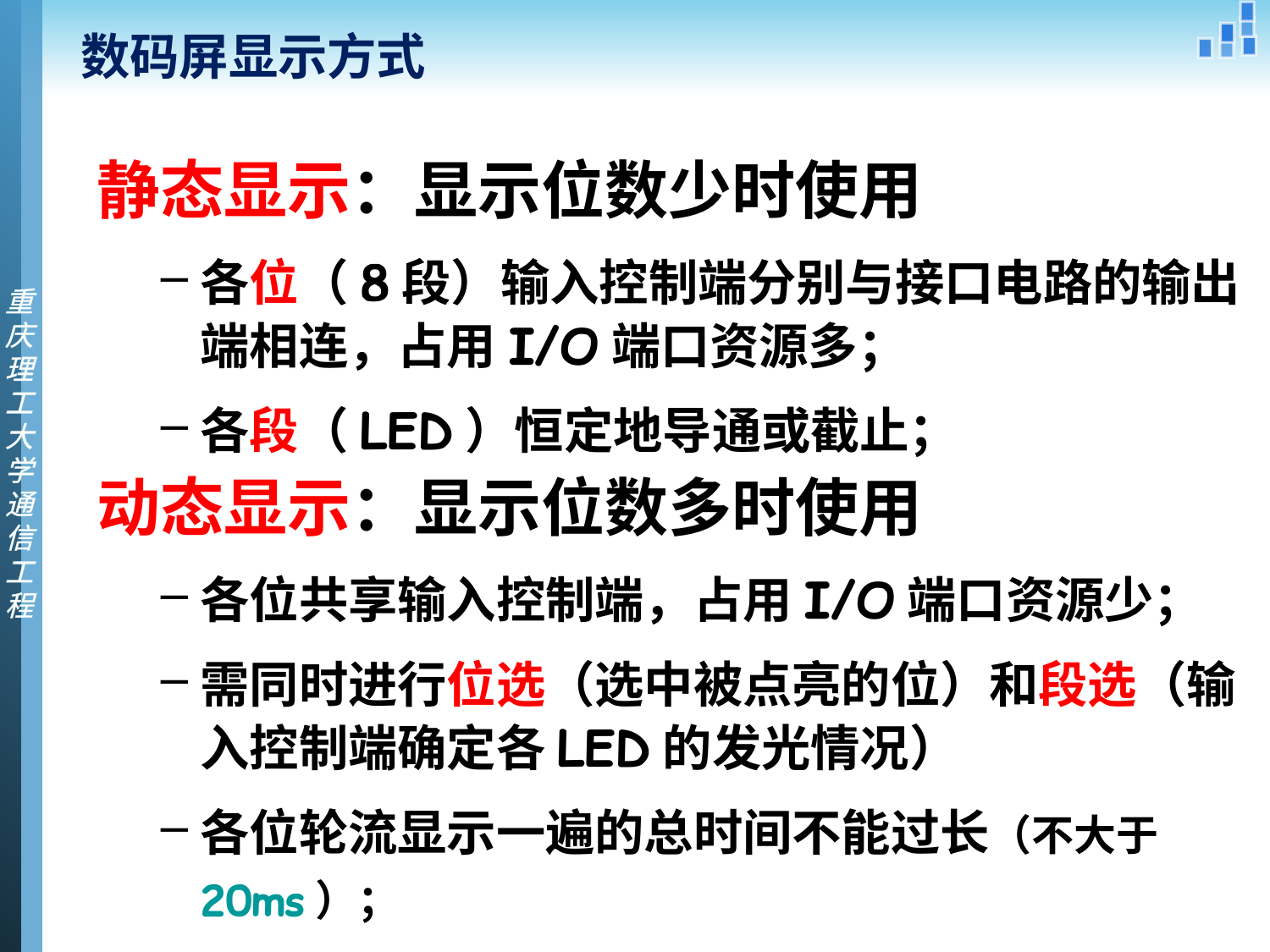

# 数码屏显示方式
静态显示：显示位数少时使用
各位（8段）输入控制端分别与接口电路的输出端相连，占用I/O端口资源多；
各段（LED）恒定地导通或截止；
动态显示：显示位数多时使用
各位共享输入控制端，占用I/O端口资源少；
需同时进行位选（选中被点亮的位）和段选（输入控制端确定各LED的发光情况）
各位轮流显示一遍的总时间不能过长（不大于20ms）；
49